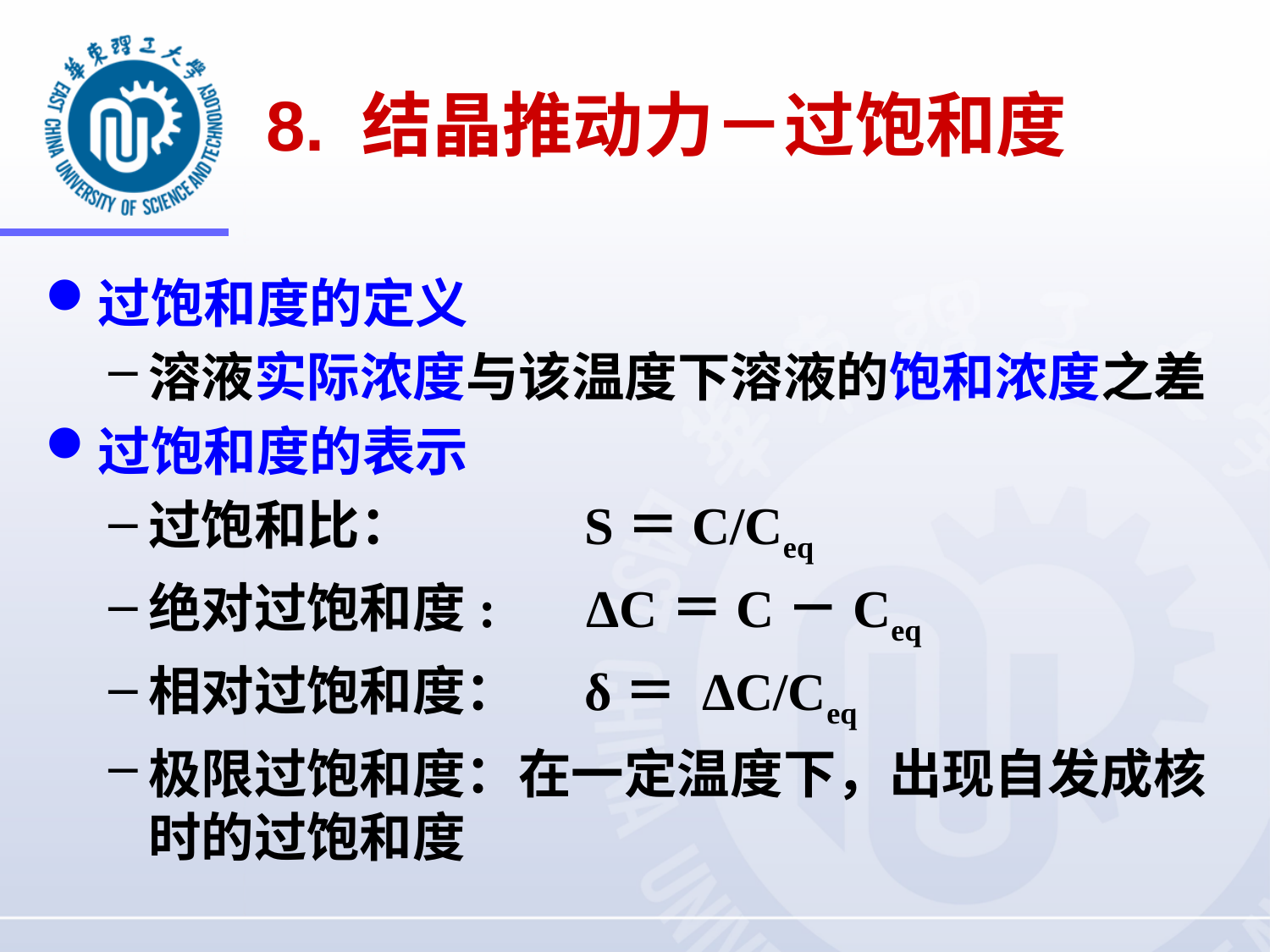

# 8. 结晶推动力－过饱和度
过饱和度的定义
溶液实际浓度与该温度下溶液的饱和浓度之差
过饱和度的表示
过饱和比：　　　S＝C/Ceq
绝对过饱和度:　 ΔC＝C－Ceq
相对过饱和度：　δ＝ ΔC/Ceq
极限过饱和度：在一定温度下，出现自发成核时的过饱和度